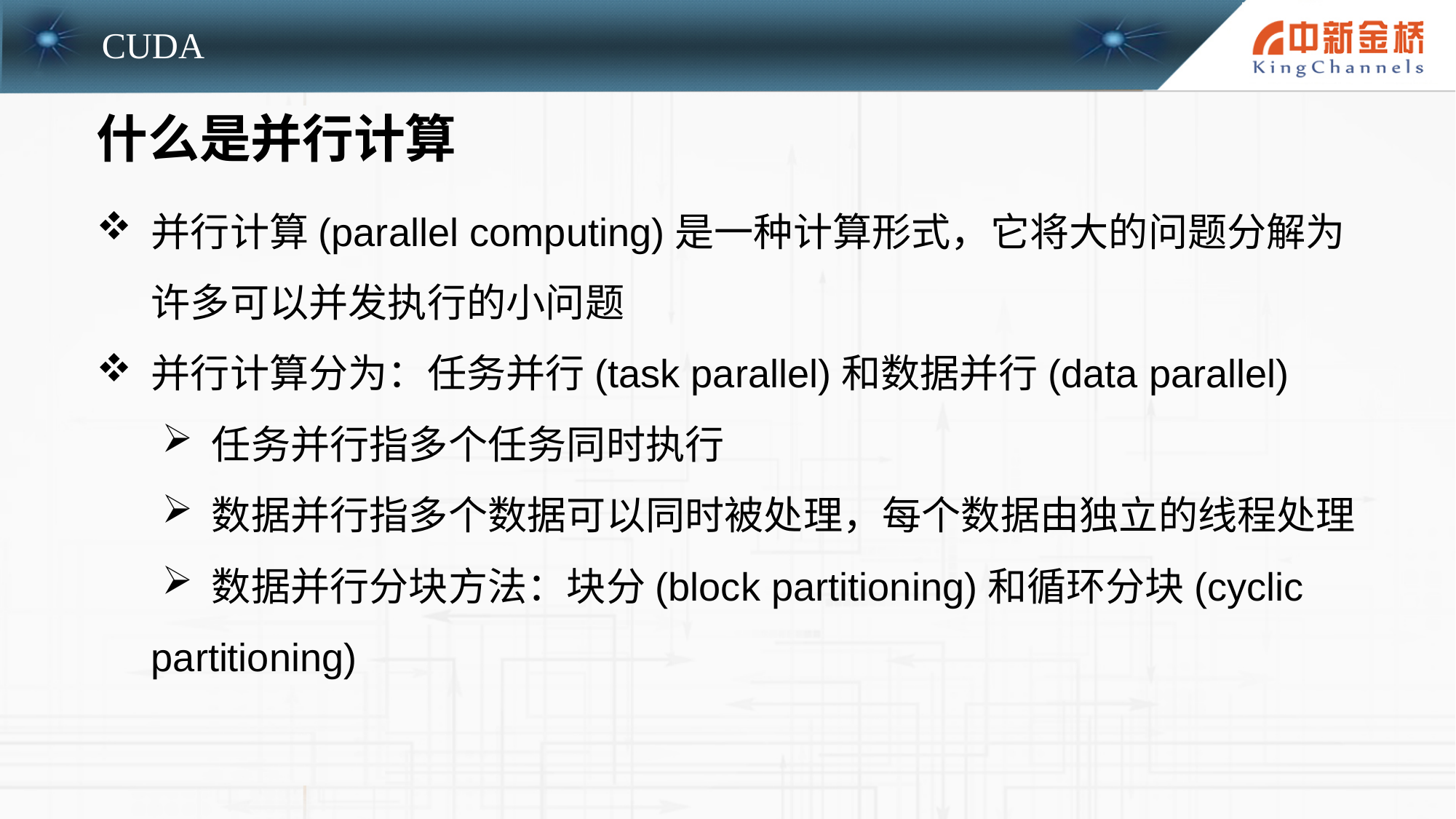

什么是并行计算
并行计算(parallel computing)是一种计算形式，它将大的问题分解为许多可以并发执行的小问题
并行计算分为：任务并行(task parallel)和数据并行(data parallel)
 任务并行指多个任务同时执行
 数据并行指多个数据可以同时被处理，每个数据由独立的线程处理
 数据并行分块方法：块分(block partitioning)和循环分块(cyclic partitioning)